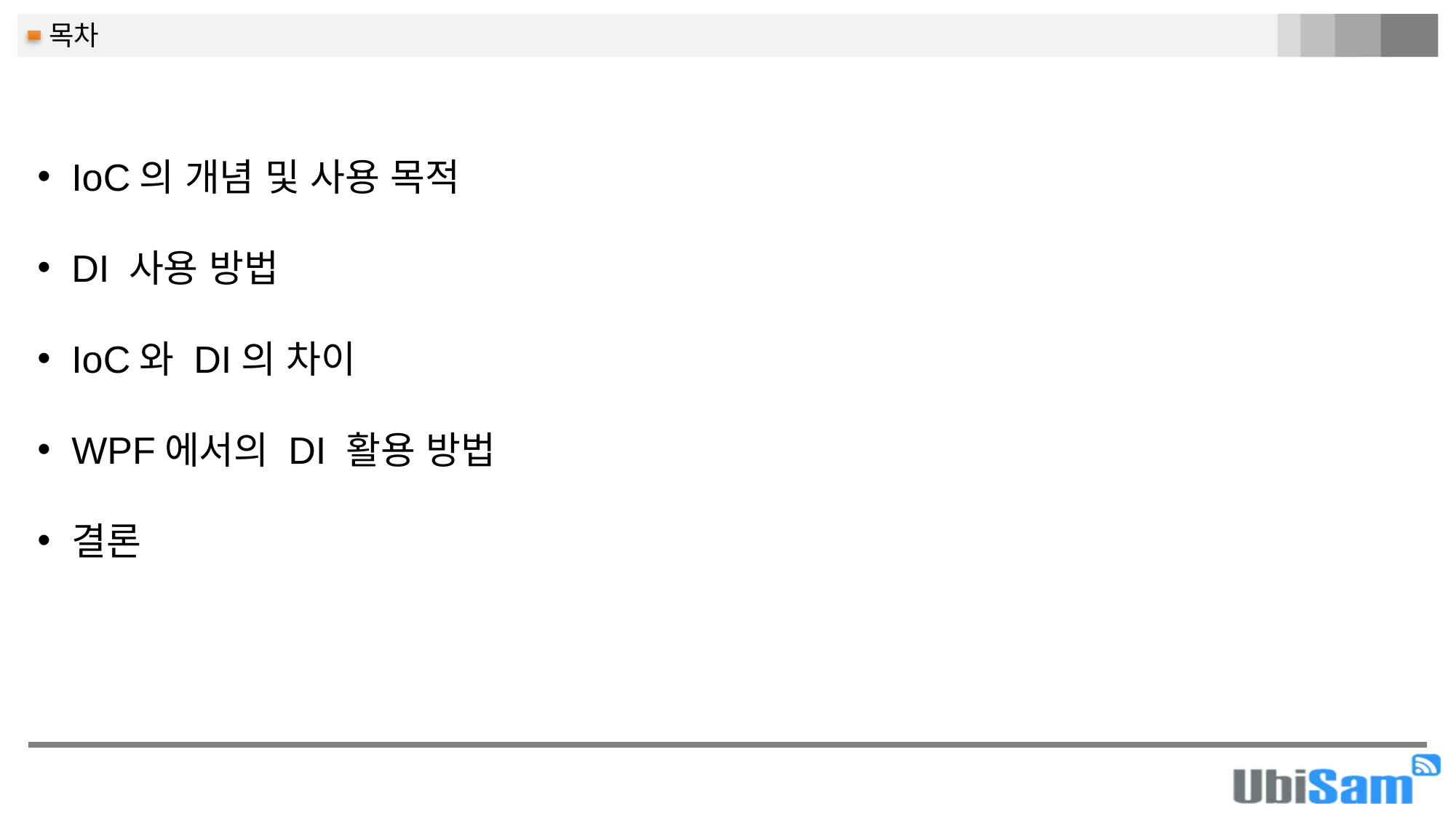

목차
IoC의 개념 및 사용 목적
DI 사용 방법
IoC와 DI의 차이
WPF에서의 DI 활용 방법
결론